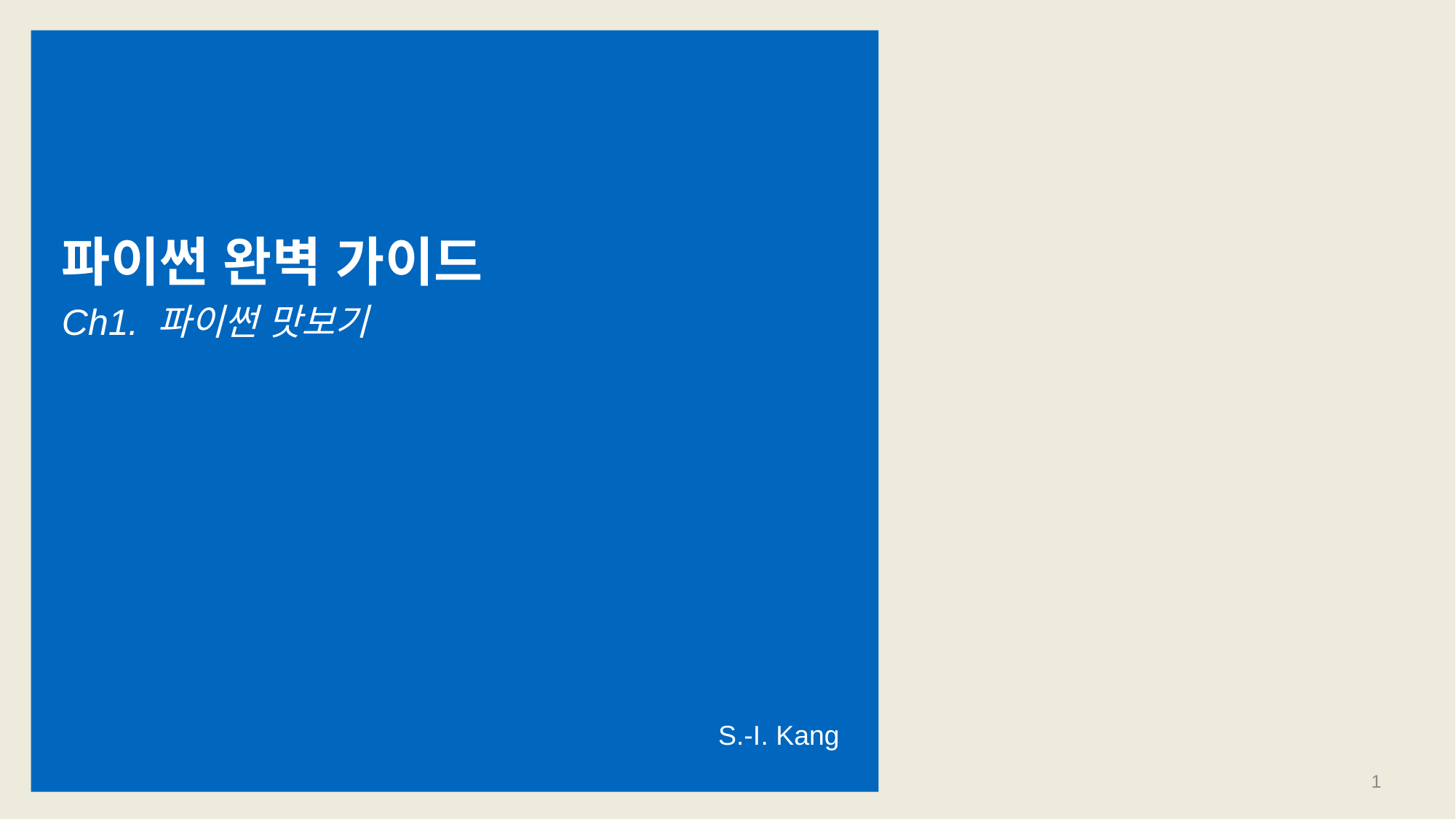

# 파이썬 완벽 가이드
Ch1. 파이썬 맛보기
S.-I. Kang
1